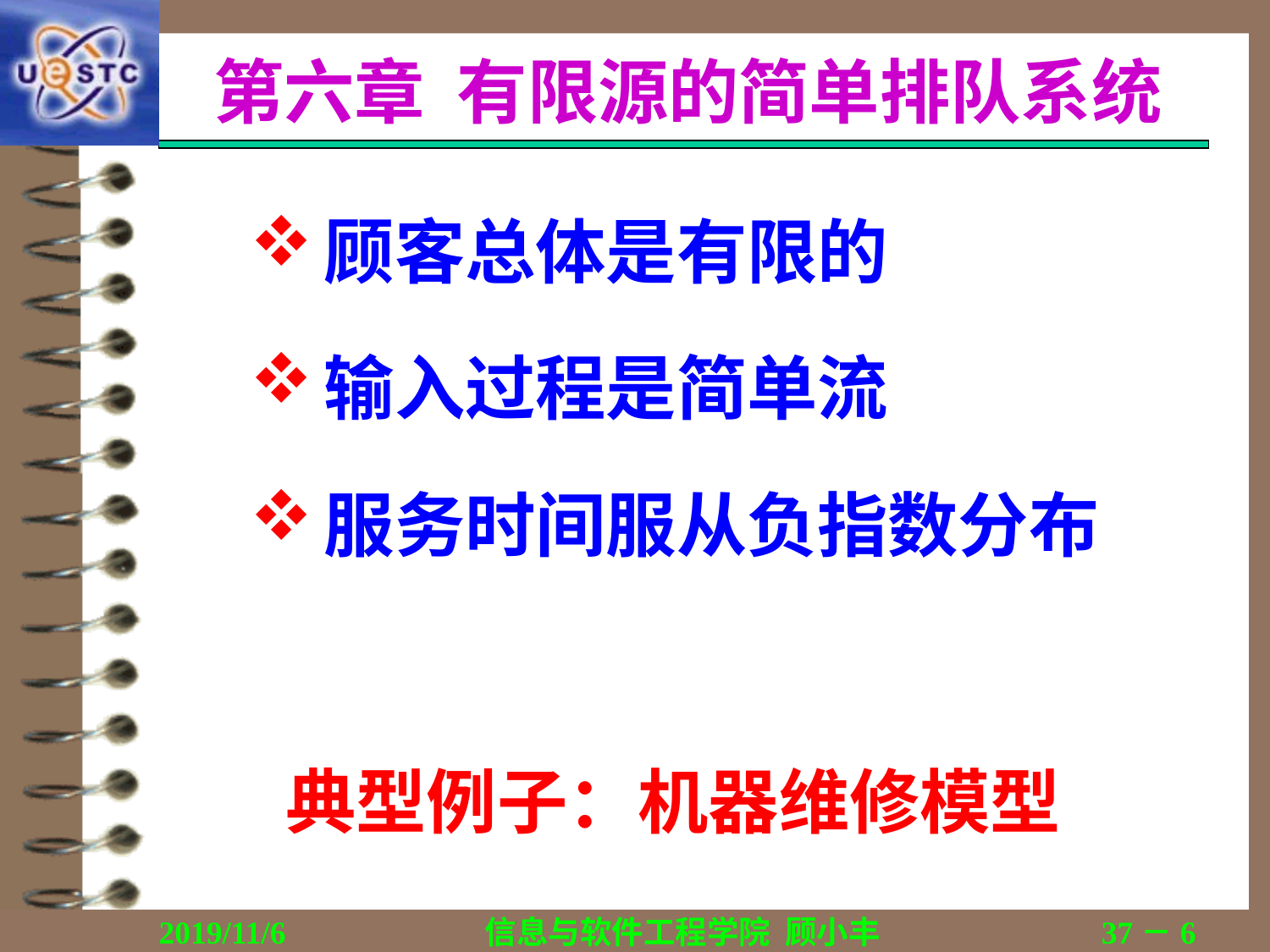

# 第六章  有限源的简单排队系统
顾客总体是有限的
输入过程是简单流
服务时间服从负指数分布
典型例子：机器维修模型
2019/11/6
信息与软件工程学院  顾小丰
37－6